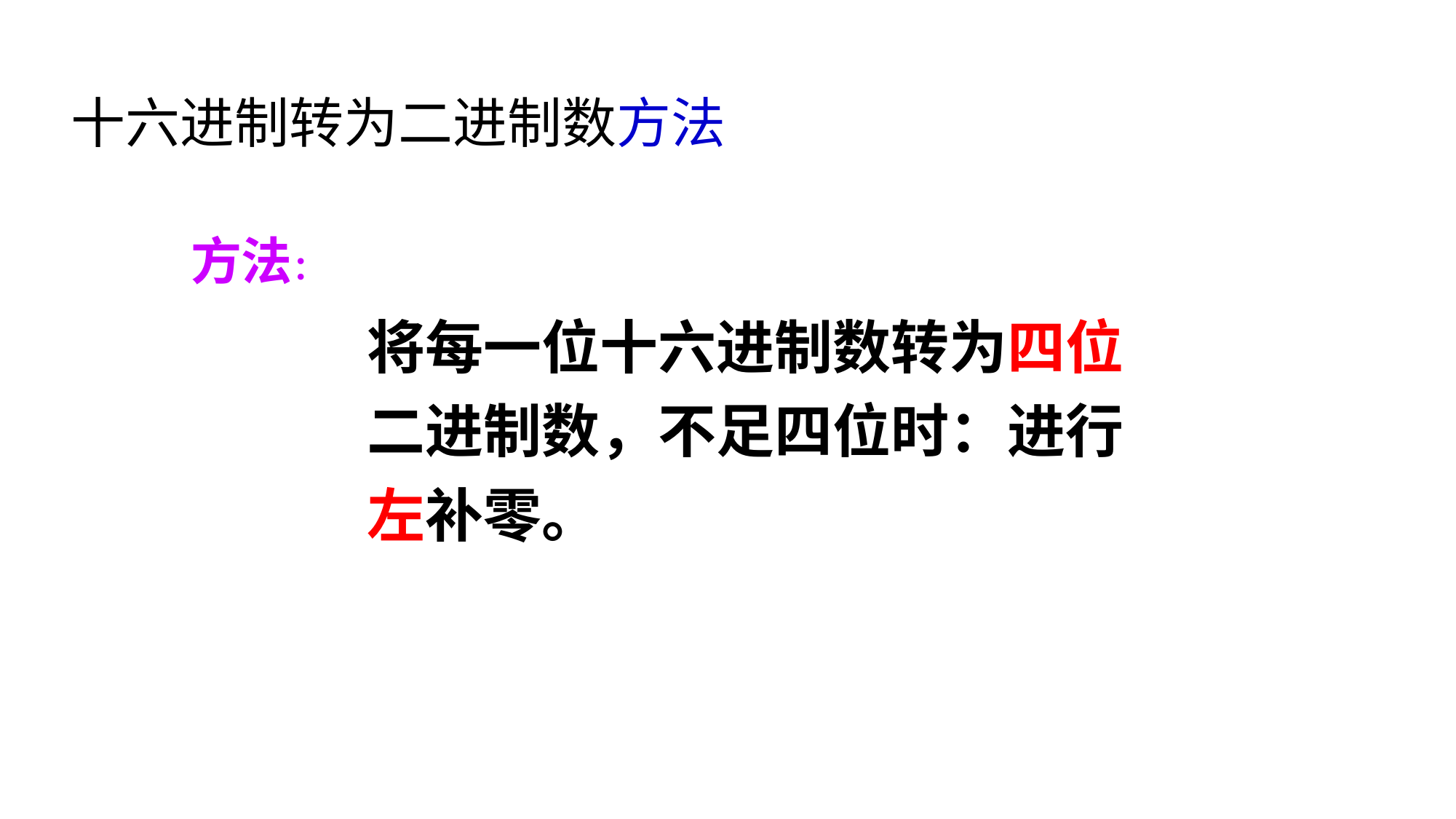

# 十六进制转为二进制数方法
方法：
将每一位十六进制数转为四位二进制数，不足四位时：进行左补零。